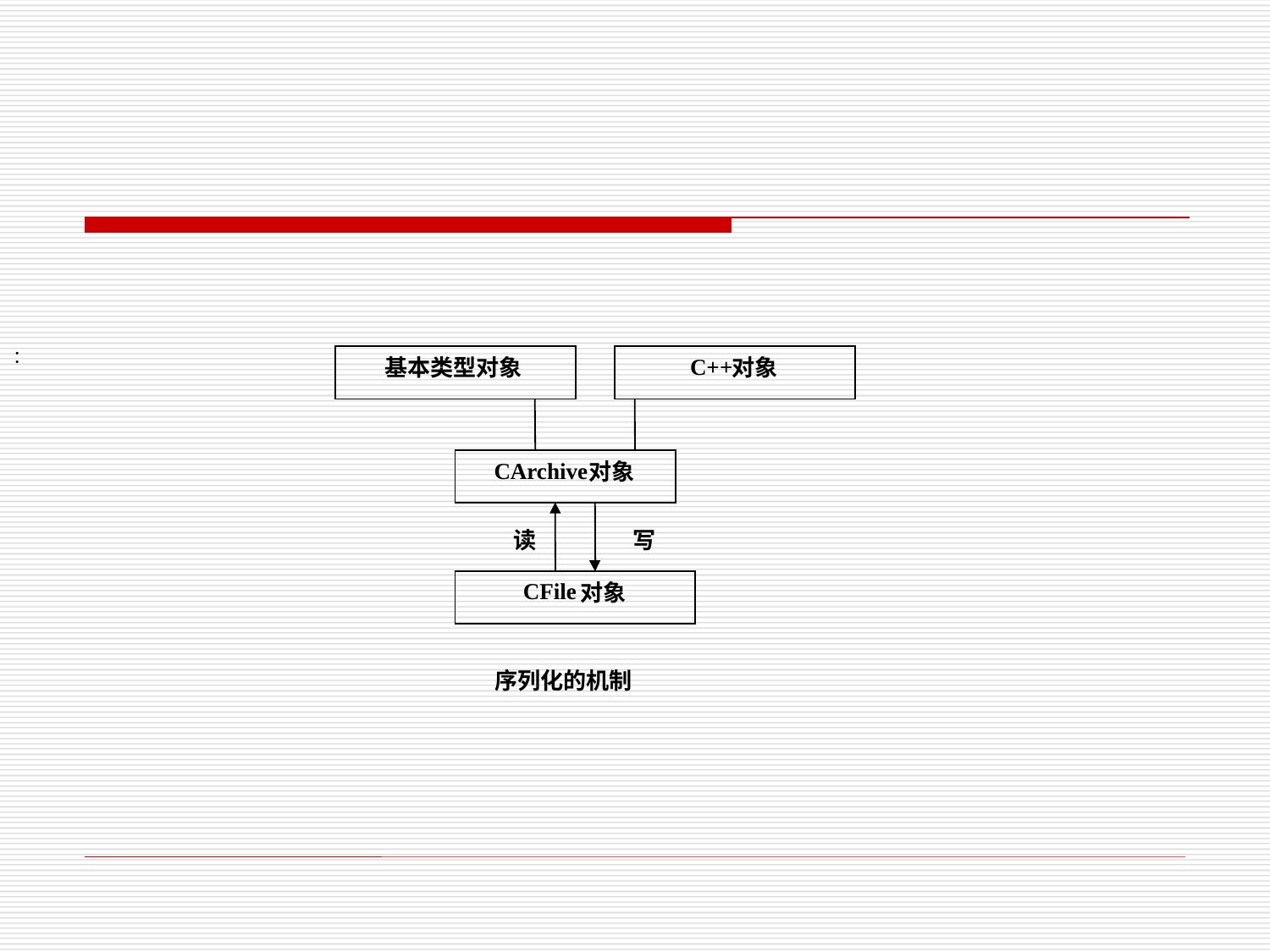

：

C++
基本类型对象
对象

|  |
| --- |

CArchive
对象

读
写

CFile
对象
序列化的机制